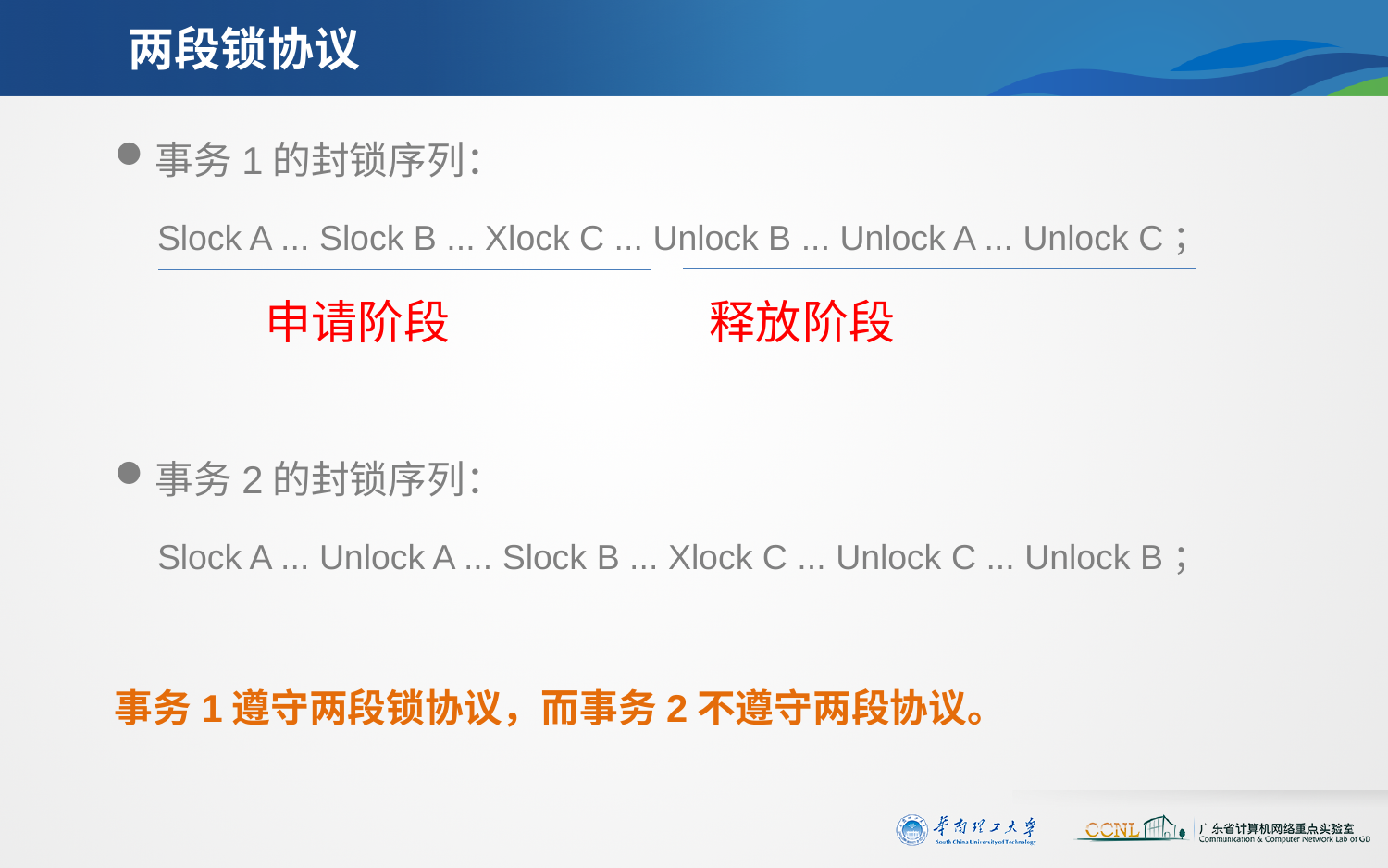

# 两段锁协议
事务1的封锁序列：
    Slock A ... Slock B ... Xlock C ... Unlock B ... Unlock A ... Unlock C；
                  申请阶段                         释放阶段

事务2的封锁序列：
    Slock A ... Unlock A ... Slock B ... Xlock C ... Unlock C ... Unlock B；

事务1遵守两段锁协议，而事务2不遵守两段协议。